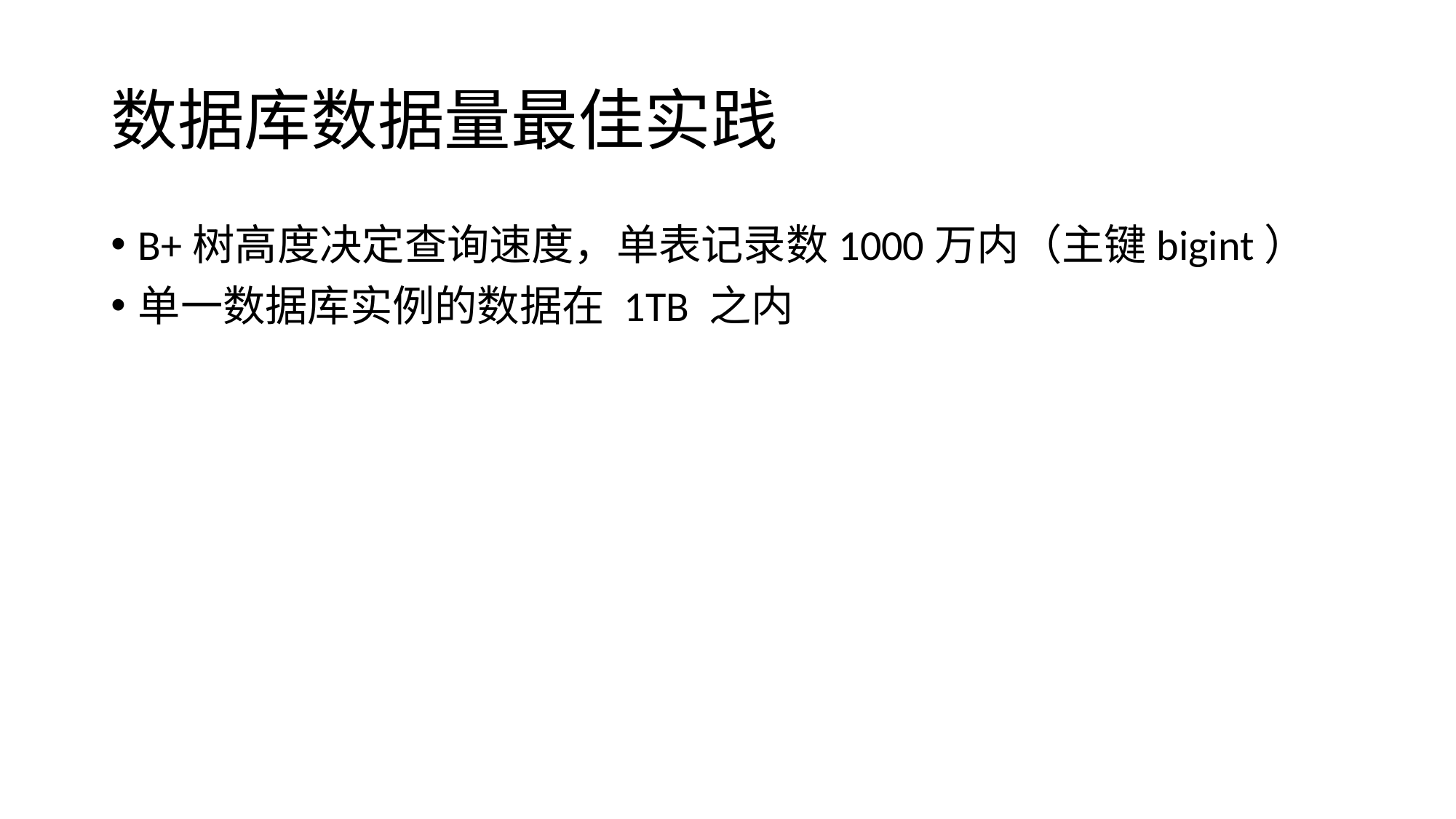

# 数据库数据量最佳实践
B+树高度决定查询速度，单表记录数1000万内（主键bigint）
单一数据库实例的数据在 1TB 之内